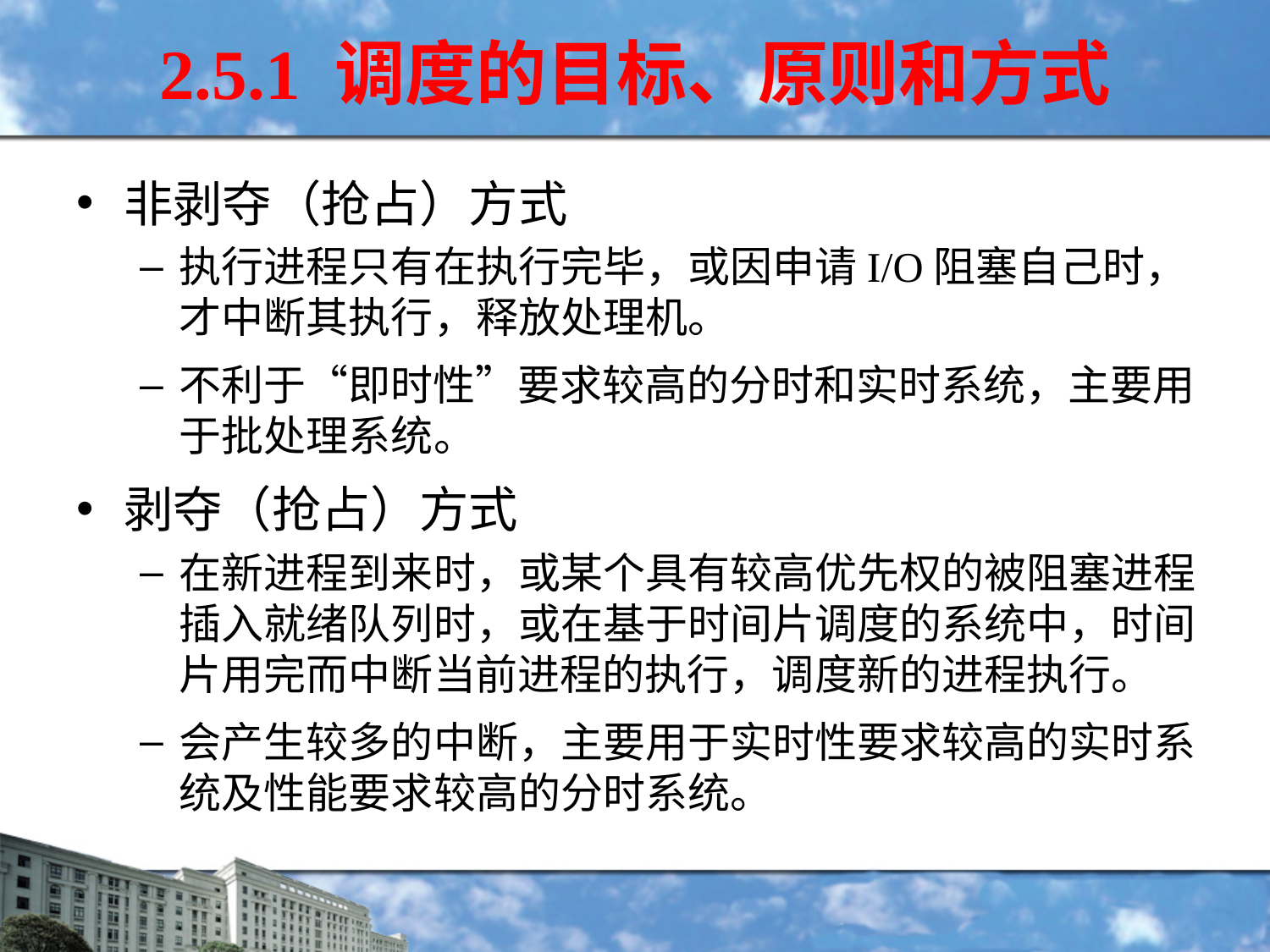

2.5.1 调度的目标、原则和方式
非剥夺（抢占）方式
执行进程只有在执行完毕，或因申请I/O阻塞自己时，才中断其执行，释放处理机。
不利于“即时性”要求较高的分时和实时系统，主要用于批处理系统。
剥夺（抢占）方式
在新进程到来时，或某个具有较高优先权的被阻塞进程插入就绪队列时，或在基于时间片调度的系统中，时间片用完而中断当前进程的执行，调度新的进程执行。
会产生较多的中断，主要用于实时性要求较高的实时系统及性能要求较高的分时系统。